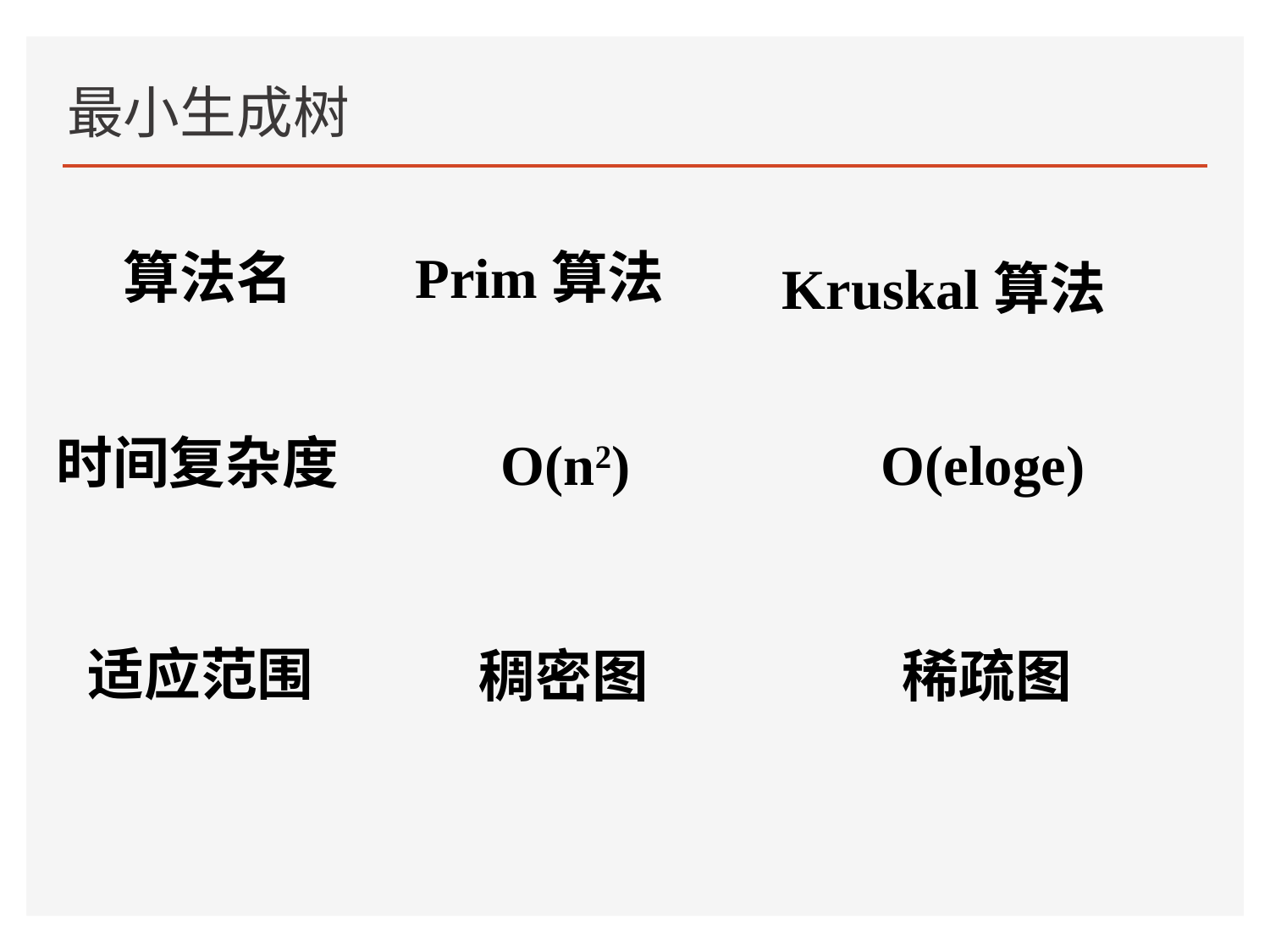

# 最小生成树
Kruskal算法
算法名
Prim算法
时间复杂度
O(n2)
O(eloge)
适应范围
稠密图
稀疏图